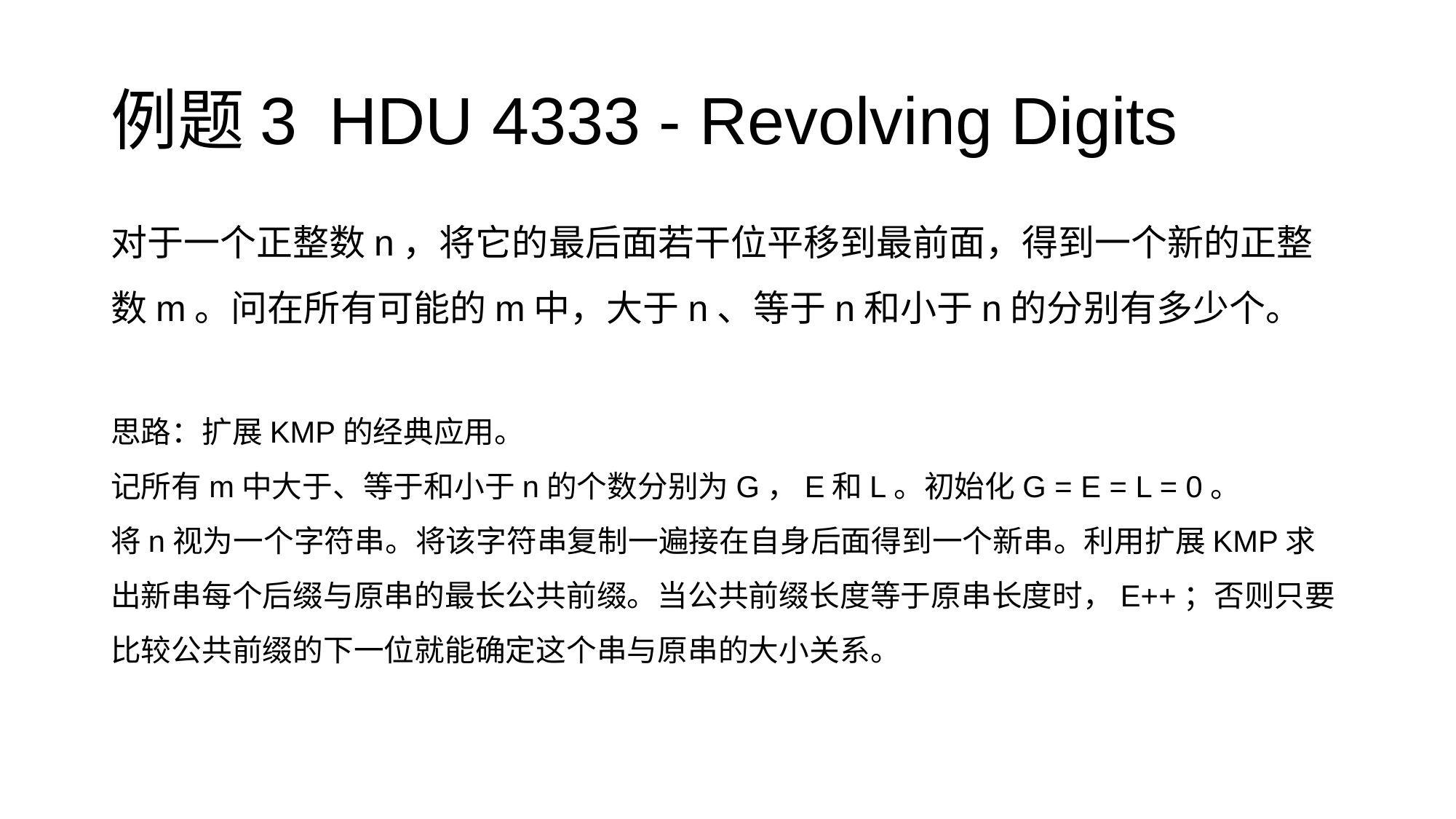

# 例题3	HDU 4333 - Revolving Digits
对于一个正整数n，将它的最后面若干位平移到最前面，得到一个新的正整数m。问在所有可能的m中，大于n、等于n和小于n的分别有多少个。

思路：扩展KMP的经典应用。
记所有m中大于、等于和小于n的个数分别为G，E和L。初始化G = E = L = 0。
将n视为一个字符串。将该字符串复制一遍接在自身后面得到一个新串。利用扩展KMP求出新串每个后缀与原串的最长公共前缀。当公共前缀长度等于原串长度时，E++；否则只要比较公共前缀的下一位就能确定这个串与原串的大小关系。